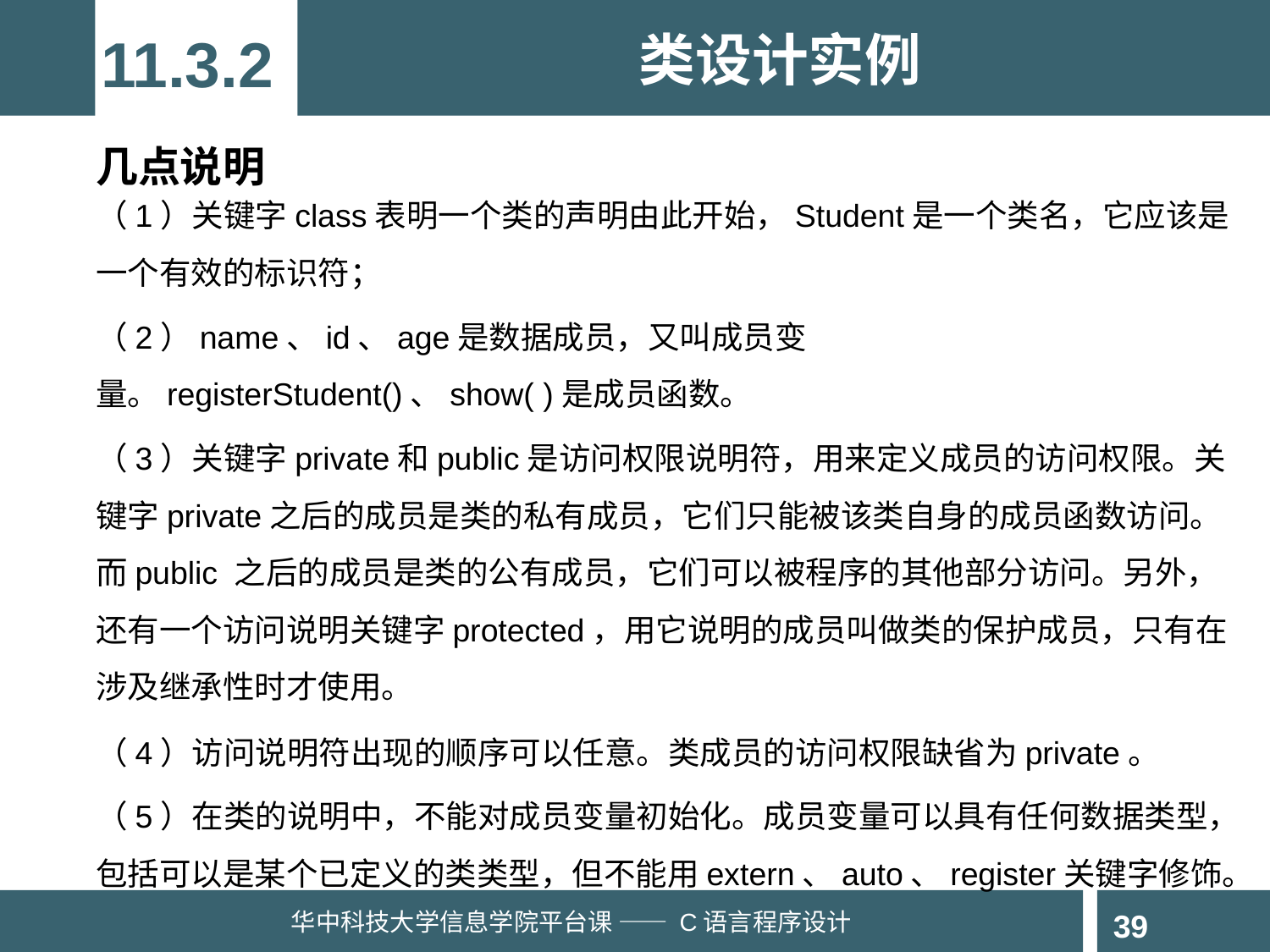

11.3.2
类设计实例
几点说明
（1）关键字class表明一个类的声明由此开始，Student是一个类名，它应该是一个有效的标识符；
（2）name、id、age是数据成员，又叫成员变量。registerStudent()、show( )是成员函数。
（3）关键字private和public是访问权限说明符，用来定义成员的访问权限。关键字private之后的成员是类的私有成员，它们只能被该类自身的成员函数访问。而public 之后的成员是类的公有成员，它们可以被程序的其他部分访问。另外，还有一个访问说明关键字protected，用它说明的成员叫做类的保护成员，只有在涉及继承性时才使用。
（4）访问说明符出现的顺序可以任意。类成员的访问权限缺省为private。
（5）在类的说明中，不能对成员变量初始化。成员变量可以具有任何数据类型，包括可以是某个已定义的类类型，但不能用extern、auto、register关键字修饰。